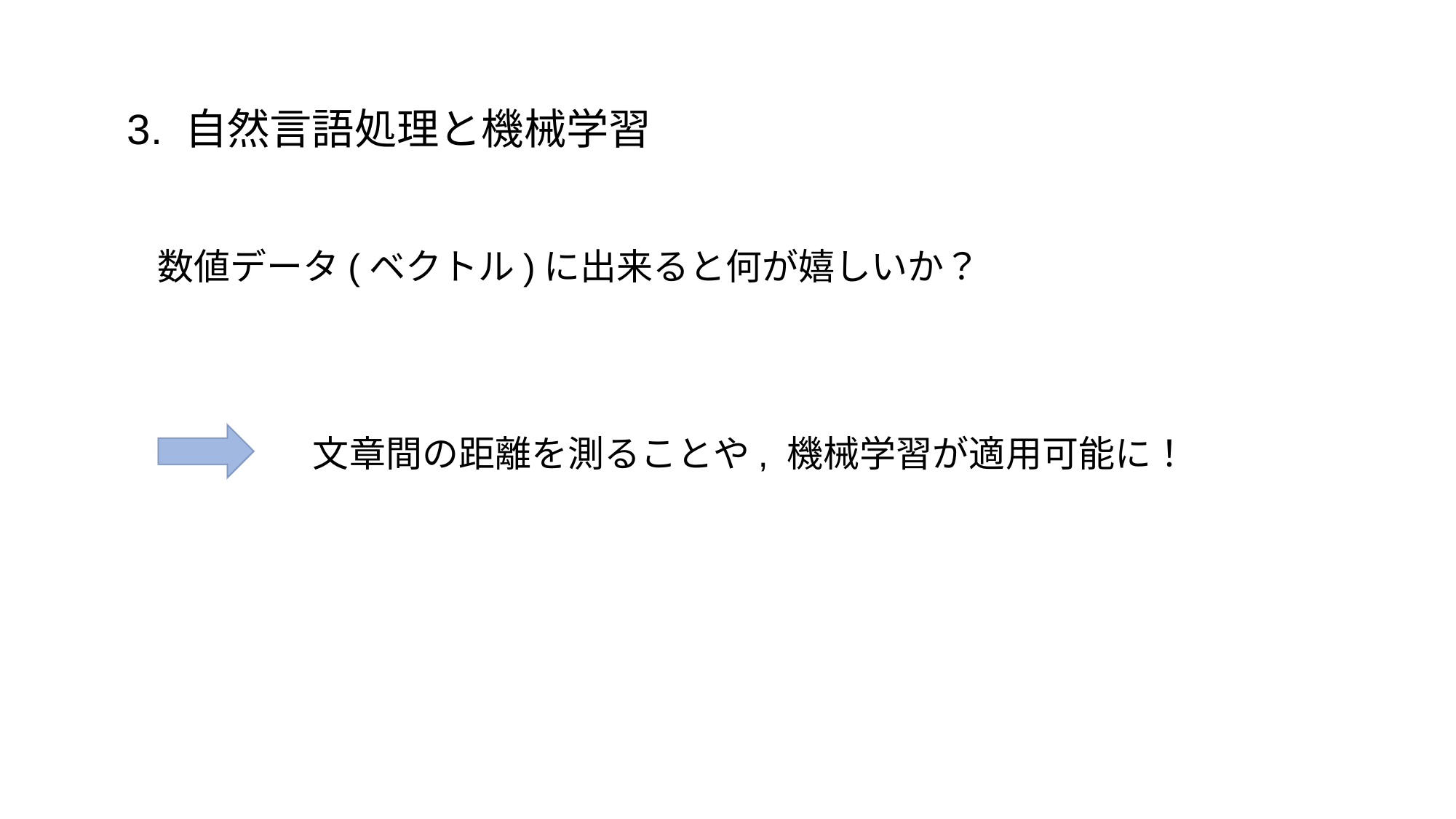

3. 自然言語処理と機械学習
数値データ(ベクトル)に出来ると何が嬉しいか？

文章間の距離を測ることや, 機械学習が適用可能に！